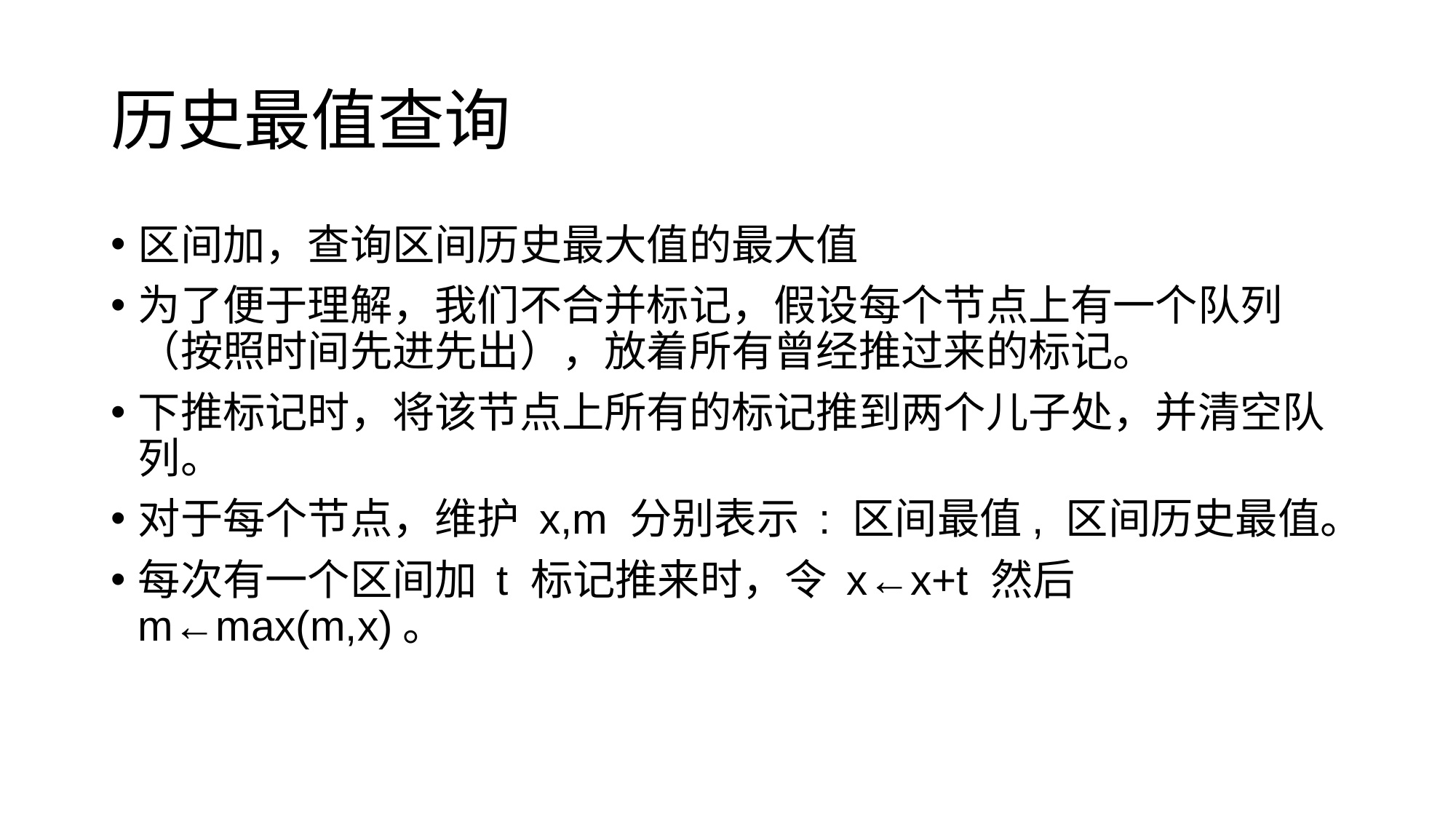

# 历史最值查询
区间加，查询区间历史最大值的最大值
为了便于理解，我们不合并标记，假设每个节点上有一个队列（按照时间先进先出），放着所有曾经推过来的标记。
下推标记时，将该节点上所有的标记推到两个儿子处，并清空队列。
对于每个节点，维护 x,m 分别表示 : 区间最值, 区间历史最值。
每次有一个区间加 t 标记推来时，令 x←x+t 然后m←max(m,x)。